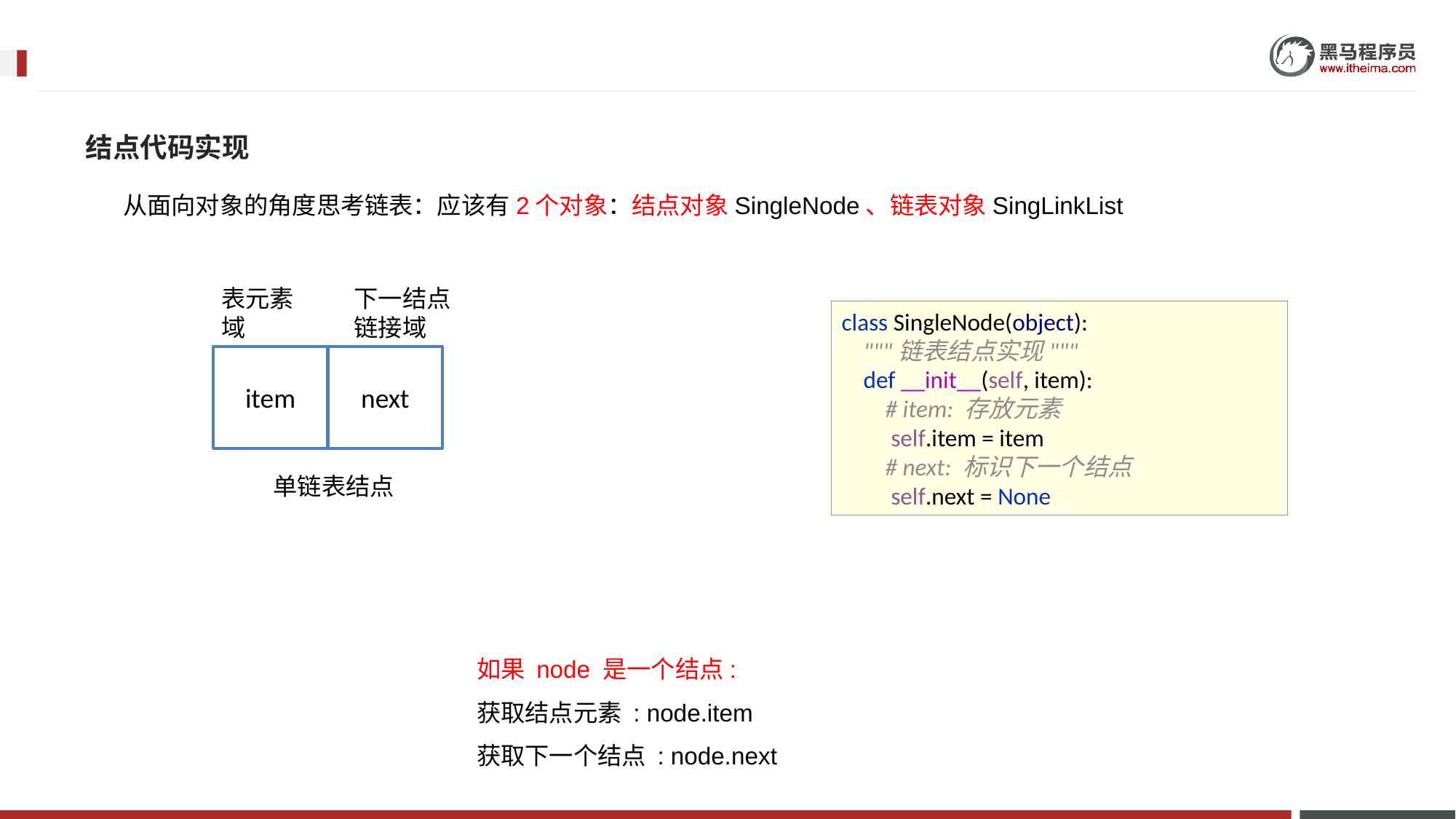

结点代码实现
从面向对象的角度思考链表：应该有2个对象：结点对象SingleNode、链表对象SingLinkList
下一结点
链接域
表元素
域
class SingleNode(object):
    """链表结点实现"""
    def __init__(self, item):
        # item: 存放元素
        self.item = item
        # next: 标识下一个结点
        self.next = None
item
next
单链表结点
如果 node 是一个结点:
获取结点元素 : node.item
获取下一个结点 : node.next